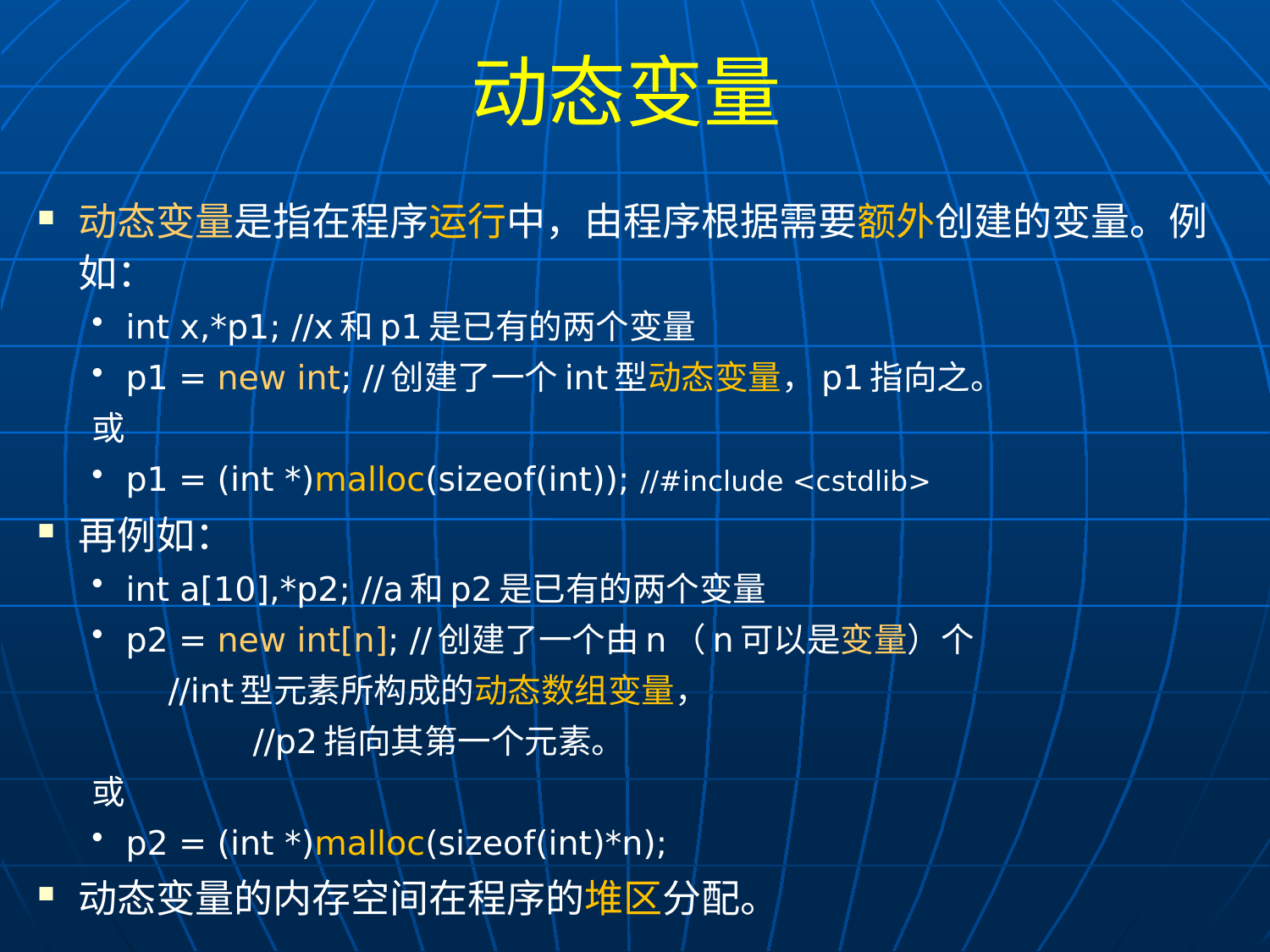

# 动态变量
动态变量是指在程序运行中，由程序根据需要额外创建的变量。例如：
int x,*p1; //x和p1是已有的两个变量
p1 = new int; //创建了一个int型动态变量，p1指向之。
或
p1 = (int *)malloc(sizeof(int)); //#include <cstdlib>
再例如：
int a[10],*p2; //a和p2是已有的两个变量
p2 = new int[n]; //创建了一个由n（n可以是变量）个
				    //int型元素所构成的动态数组变量，
			            //p2指向其第一个元素。
或
p2 = (int *)malloc(sizeof(int)*n);
动态变量的内存空间在程序的堆区分配。